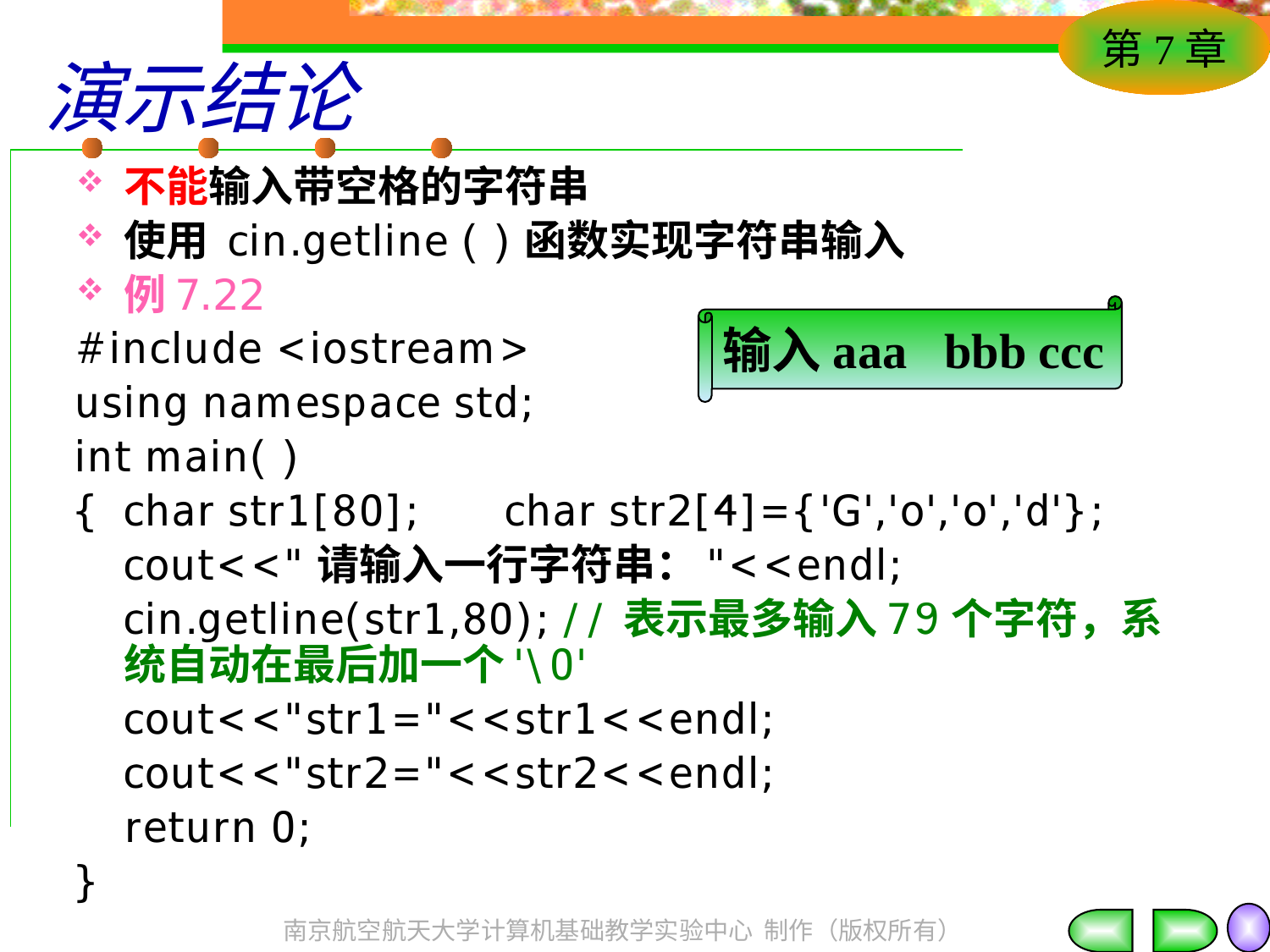

# 演示结论
不能输入带空格的字符串
使用 cin.getline ( )函数实现字符串输入
例7.22
#include <iostream>
using namespace std;
int main( )
{	char str1[80];	char str2[4]={'G','o','o','d'};
	cout<<"请输入一行字符串："<<endl;
	cin.getline(str1,80); //表示最多输入79个字符，系统自动在最后加一个'\0'
	cout<<"str1="<<str1<<endl;
	cout<<"str2="<<str2<<endl;
    return 0;
}
输入aaa   bbb ccc